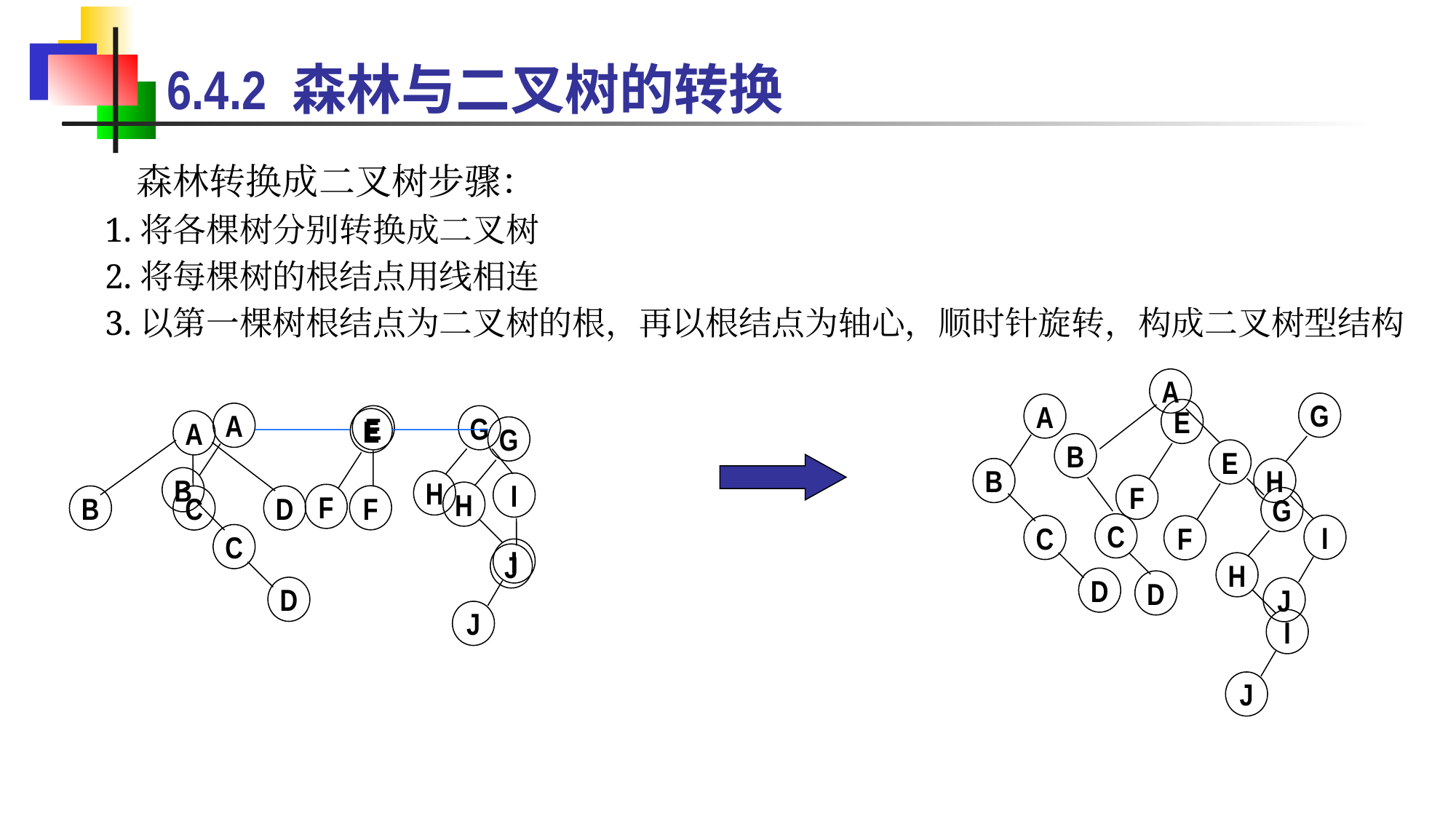

6.4.2 森林与二叉树的转换
森林转换成二叉树步骤：
1.将各棵树分别转换成二叉树
2.将每棵树的根结点用线相连
3.以第一棵树根结点为二叉树的根，再以根结点为轴心，顺时针旋转，构成二叉树型结构
A

B
E

F

G

H

I

J
C

D
G

H

I

J
A

B

C

D
E

F
A

B

C

D
E

F
G

H

I

J

E

F
G

H
I

J
A

B
C
D